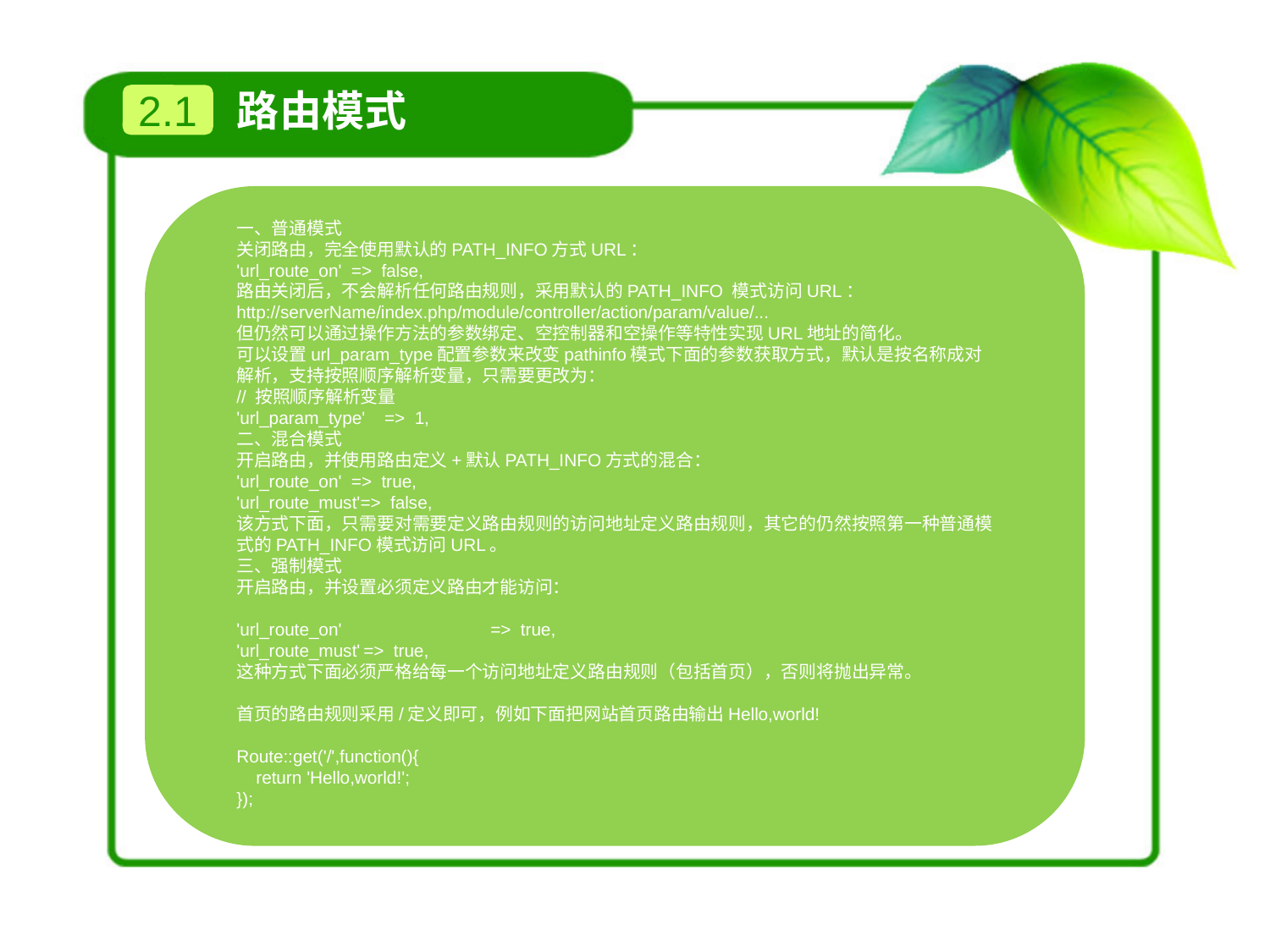

路由模式
2.1

一、普通模式
关闭路由，完全使用默认的PATH_INFO方式URL：
'url_route_on'  =>  false,
路由关闭后，不会解析任何路由规则，采用默认的PATH_INFO 模式访问URL：
http://serverName/index.php/module/controller/action/param/value/...
但仍然可以通过操作方法的参数绑定、空控制器和空操作等特性实现URL地址的简化。
可以设置url_param_type配置参数来改变pathinfo模式下面的参数获取方式，默认是按名称成对解析，支持按照顺序解析变量，只需要更改为：
// 按照顺序解析变量
'url_param_type'    =>  1,
二、混合模式
开启路由，并使用路由定义+默认PATH_INFO方式的混合：
'url_route_on'  =>  true,
'url_route_must'=>  false,
该方式下面，只需要对需要定义路由规则的访问地址定义路由规则，其它的仍然按照第一种普通模式的PATH_INFO模式访问URL。
三、强制模式
开启路由，并设置必须定义路由才能访问：

'url_route_on'  		=>  true,
'url_route_must'	=>  true,
这种方式下面必须严格给每一个访问地址定义路由规则（包括首页），否则将抛出异常。

首页的路由规则采用/定义即可，例如下面把网站首页路由输出Hello,world!

Route::get('/',function(){
    return 'Hello,world!';
});